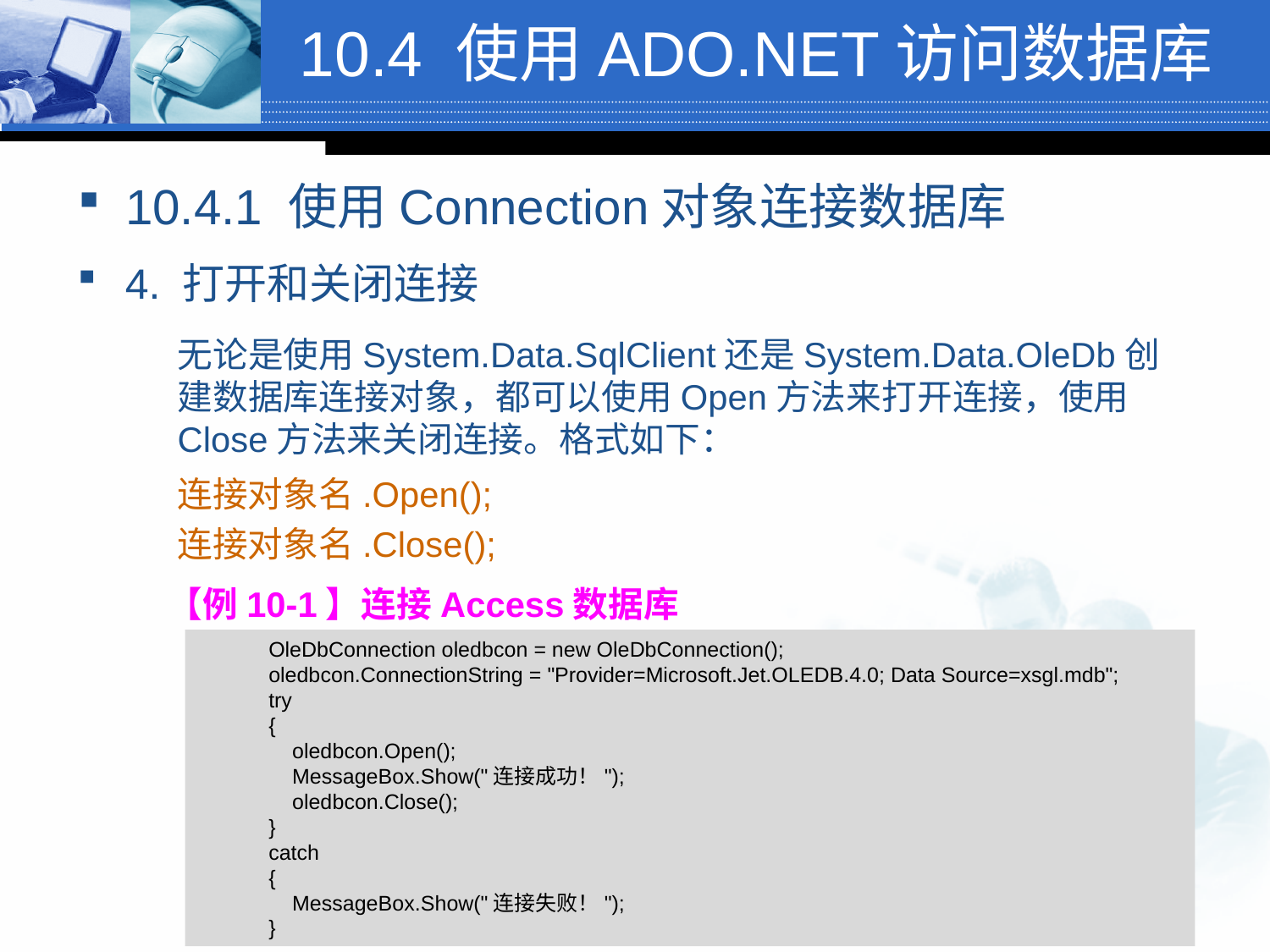

# 10.4 使用ADO.NET访问数据库
10.4.1 使用Connection对象连接数据库
4. 打开和关闭连接
无论是使用System.Data.SqlClient还是System.Data.OleDb创建数据库连接对象，都可以使用Open方法来打开连接，使用Close方法来关闭连接。格式如下：
连接对象名.Open();
连接对象名.Close();
【例10-1】连接Access数据库
            OleDbConnection oledbcon = new OleDbConnection();
            oledbcon.ConnectionString = "Provider=Microsoft.Jet.OLEDB.4.0; Data Source=xsgl.mdb";
            try
            {
                oledbcon.Open();
                MessageBox.Show("连接成功！");
                oledbcon.Close();
            }
            catch
            {
                MessageBox.Show("连接失败！");
            }